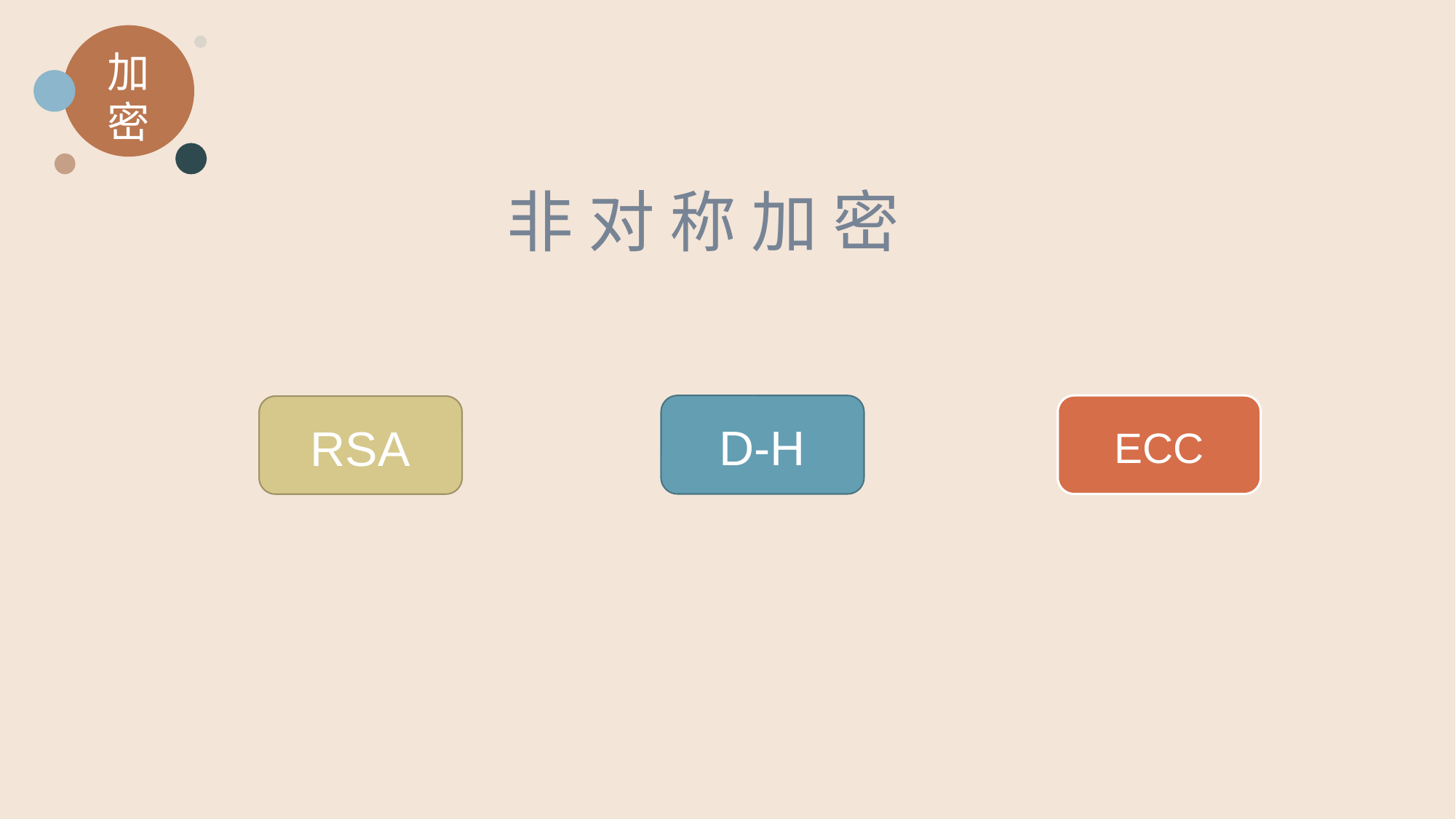

加
密
非 对 称 加 密
ECC
D-H
RSA